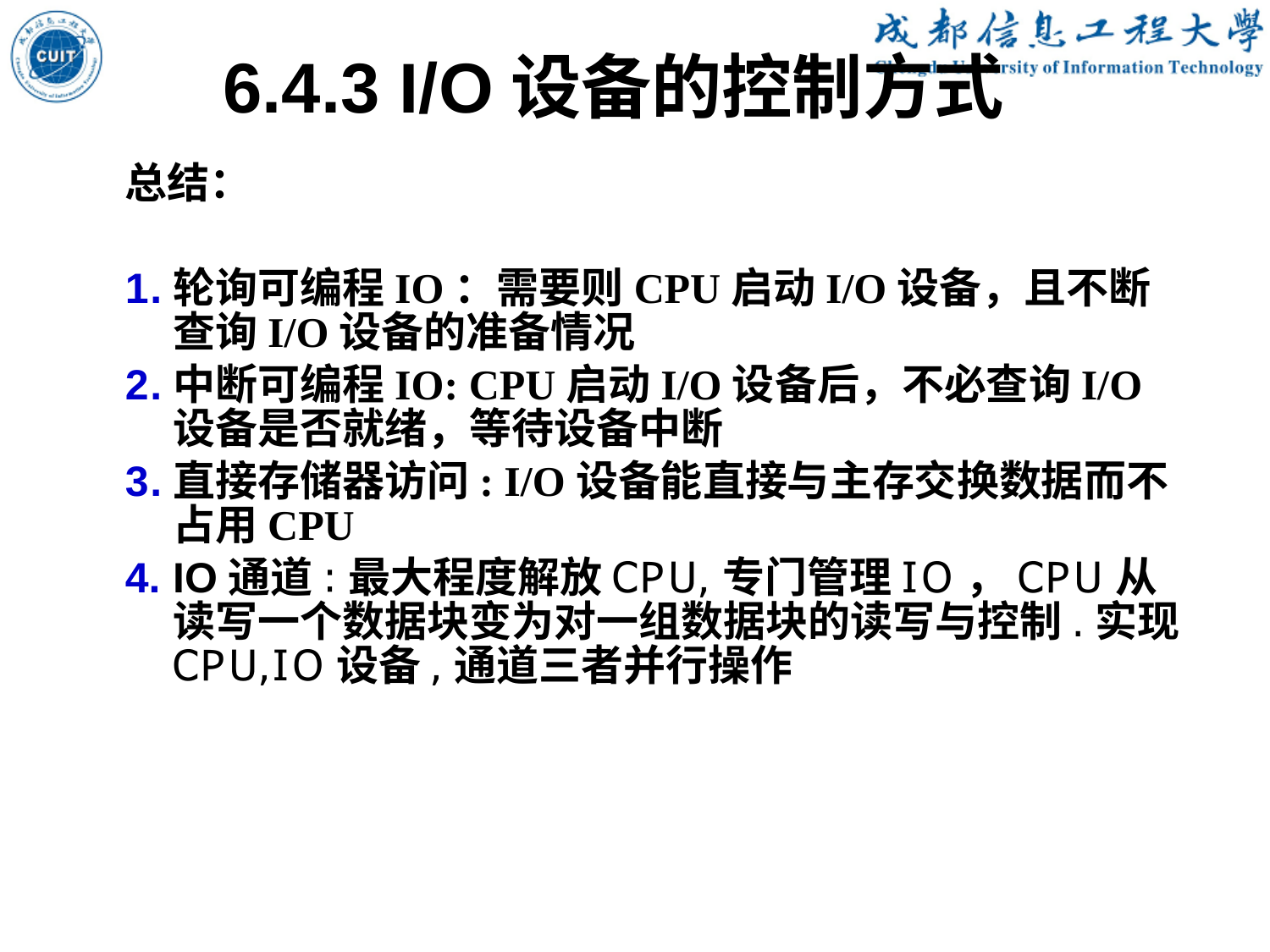

6.4.3 I/O设备的控制方式
# 总结：

轮询可编程IO：需要则CPU启动I/O设备，且不断查询I/O设备的准备情况
中断可编程IO: CPU启动I/O设备后，不必查询I/O设备是否就绪，等待设备中断
直接存储器访问: I/O设备能直接与主存交换数据而不占用CPU
IO通道:最大程度解放CPU,专门管理IO，CPU从读写一个数据块变为对一组数据块的读写与控制.实现CPU,IO设备,通道三者并行操作